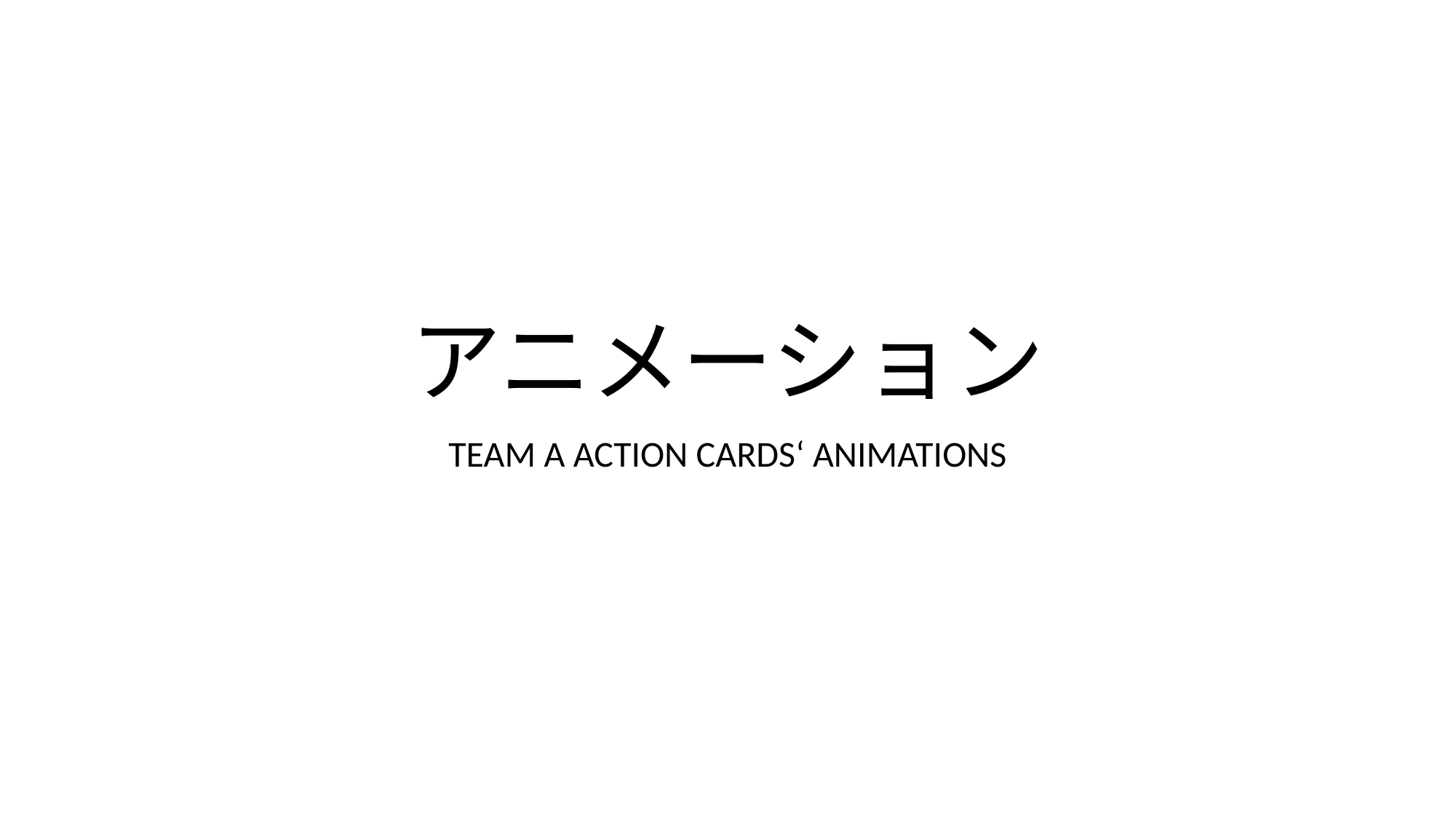

# アニメーション
TEAM A ACTION CARDS‘ ANIMATIONS